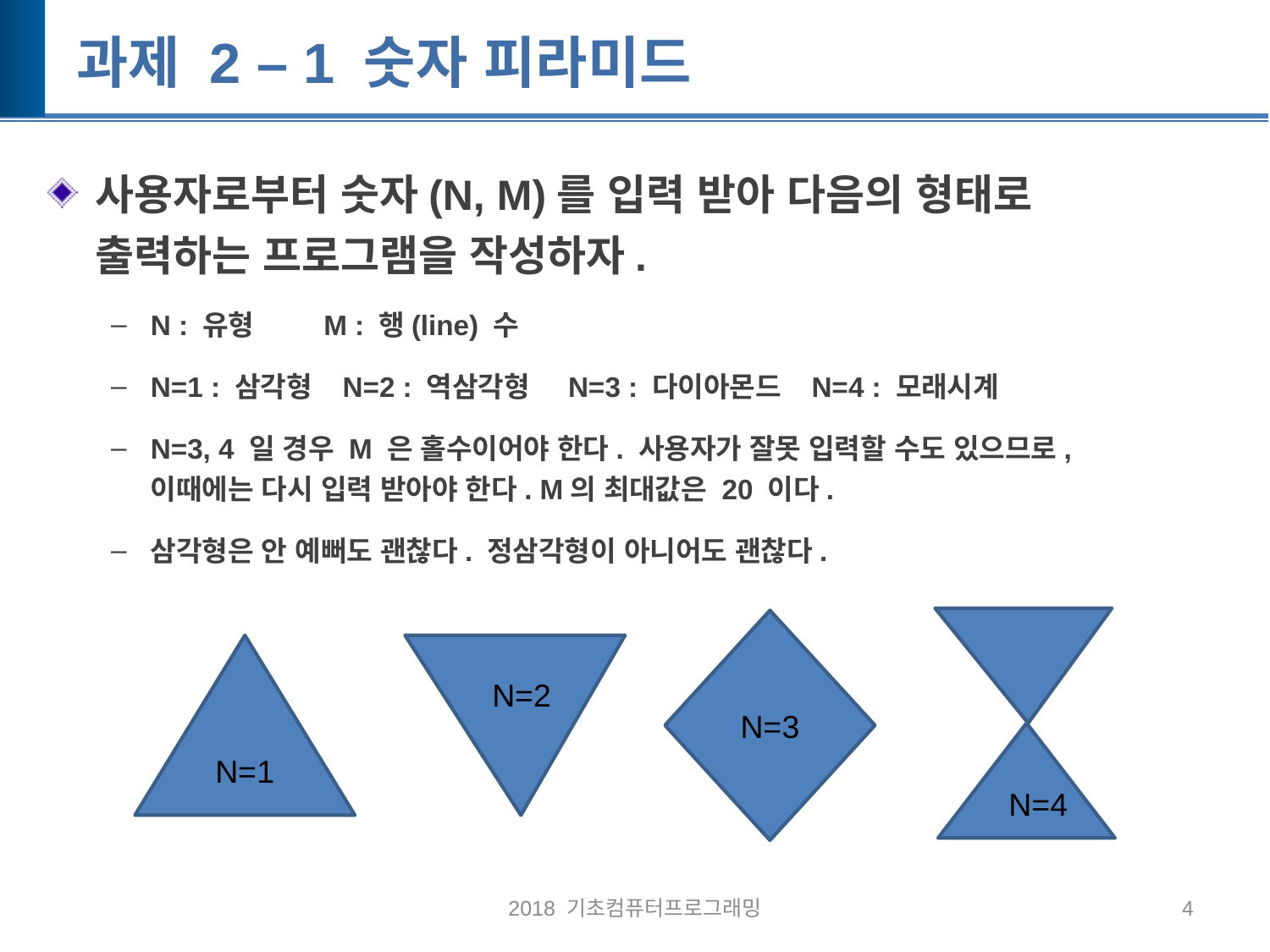

# 과제 2 – 1 숫자 피라미드
사용자로부터 숫자(N, M)를 입력 받아 다음의 형태로 출력하는 프로그램을 작성하자.
N : 유형        M : 행(line) 수
N=1 : 삼각형   N=2 : 역삼각형    N=3 : 다이아몬드   N=4 : 모래시계
N=3, 4 일 경우 M 은 홀수이어야 한다. 사용자가 잘못 입력할 수도 있으므로, 이때에는 다시 입력 받아야 한다. M의 최대값은 20 이다.
삼각형은 안 예뻐도 괜찮다. 정삼각형이 아니어도 괜찮다.

N=3
N=1

N=2
N=4
2018 기초컴퓨터프로그래밍
4